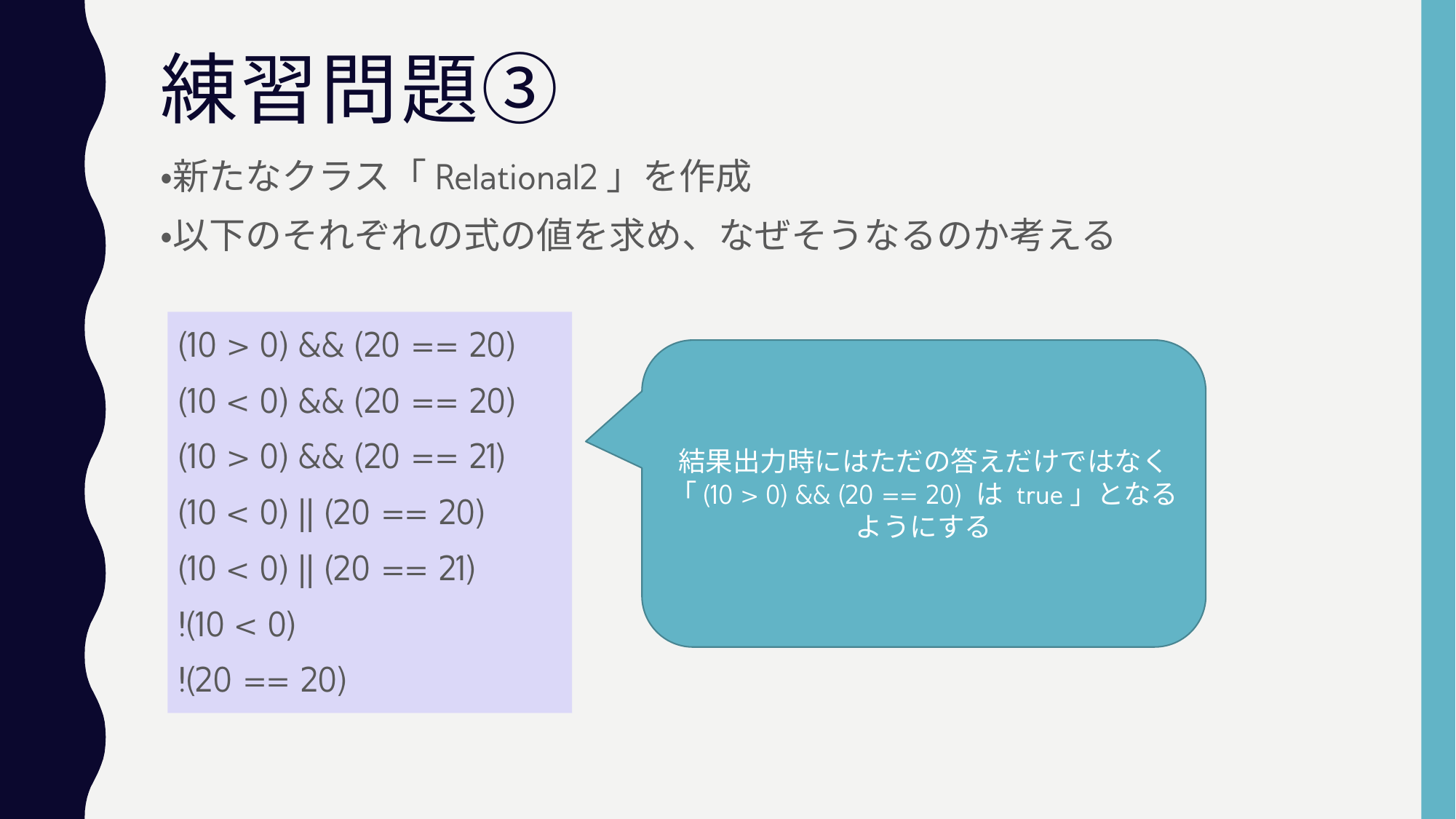

# 練習問題③
・新たなクラス「Relational2」を作成
・以下のそれぞれの式の値を求め、なぜそうなるのか考える

(10 > 0) && (20 == 20)
(10 < 0) && (20 == 20)
(10 > 0) && (20 == 21)
(10 < 0) || (20 == 20)
(10 < 0) || (20 == 21)
!(10 < 0)
!(20 == 20)
結果出力時にはただの答えだけではなく
「(10 > 0) && (20 == 20) は true」となるようにする